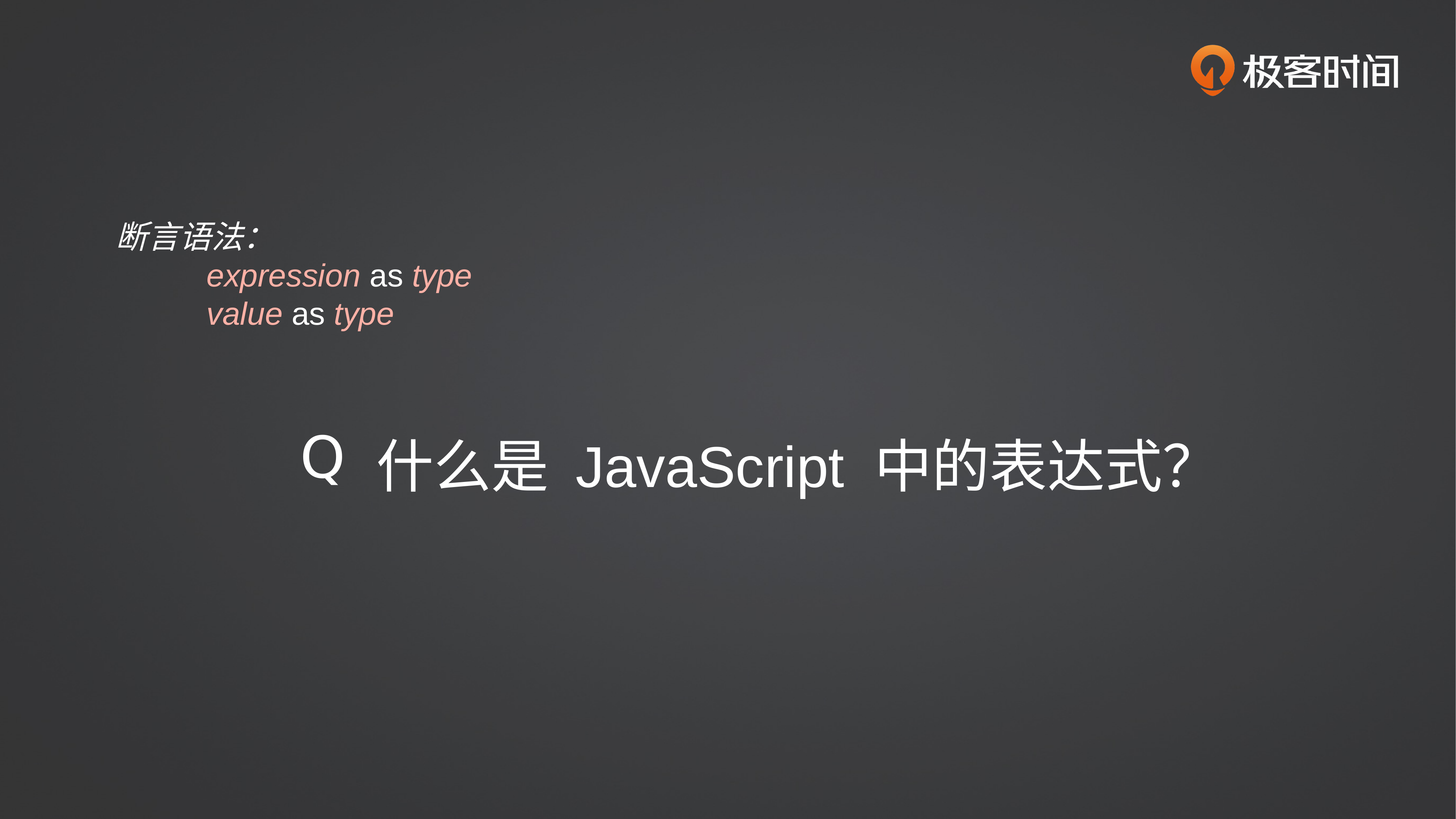

断言语法：
expression as type
value as type
什么是 JavaScript 中的表达式？